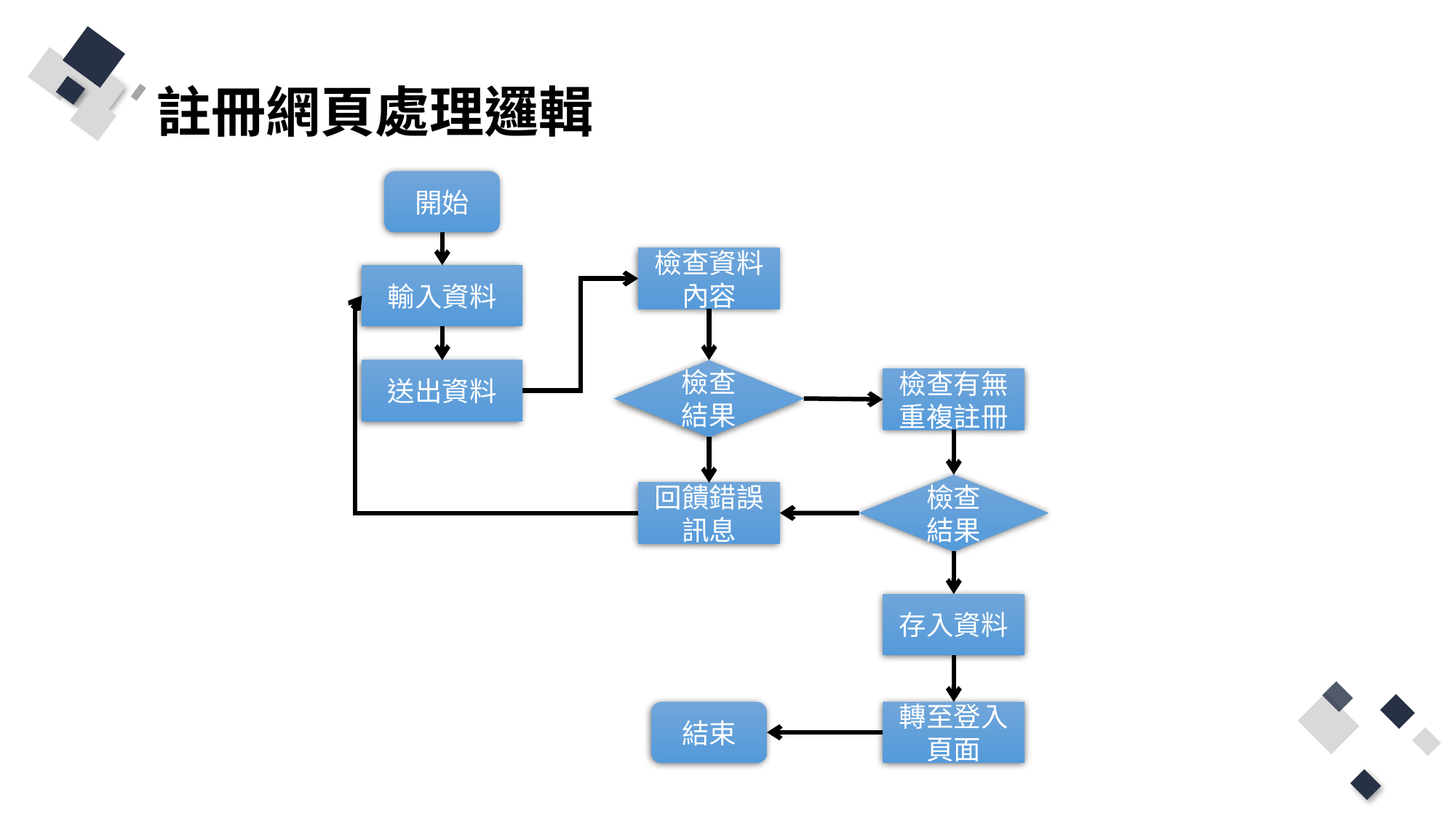

# 註冊網頁處理邏輯
開始
檢查資料內容
輸入資料
送出資料
檢查結果
檢查有無重複註冊
檢查結果
回饋錯誤訊息
存入資料
結束
轉至登入頁面